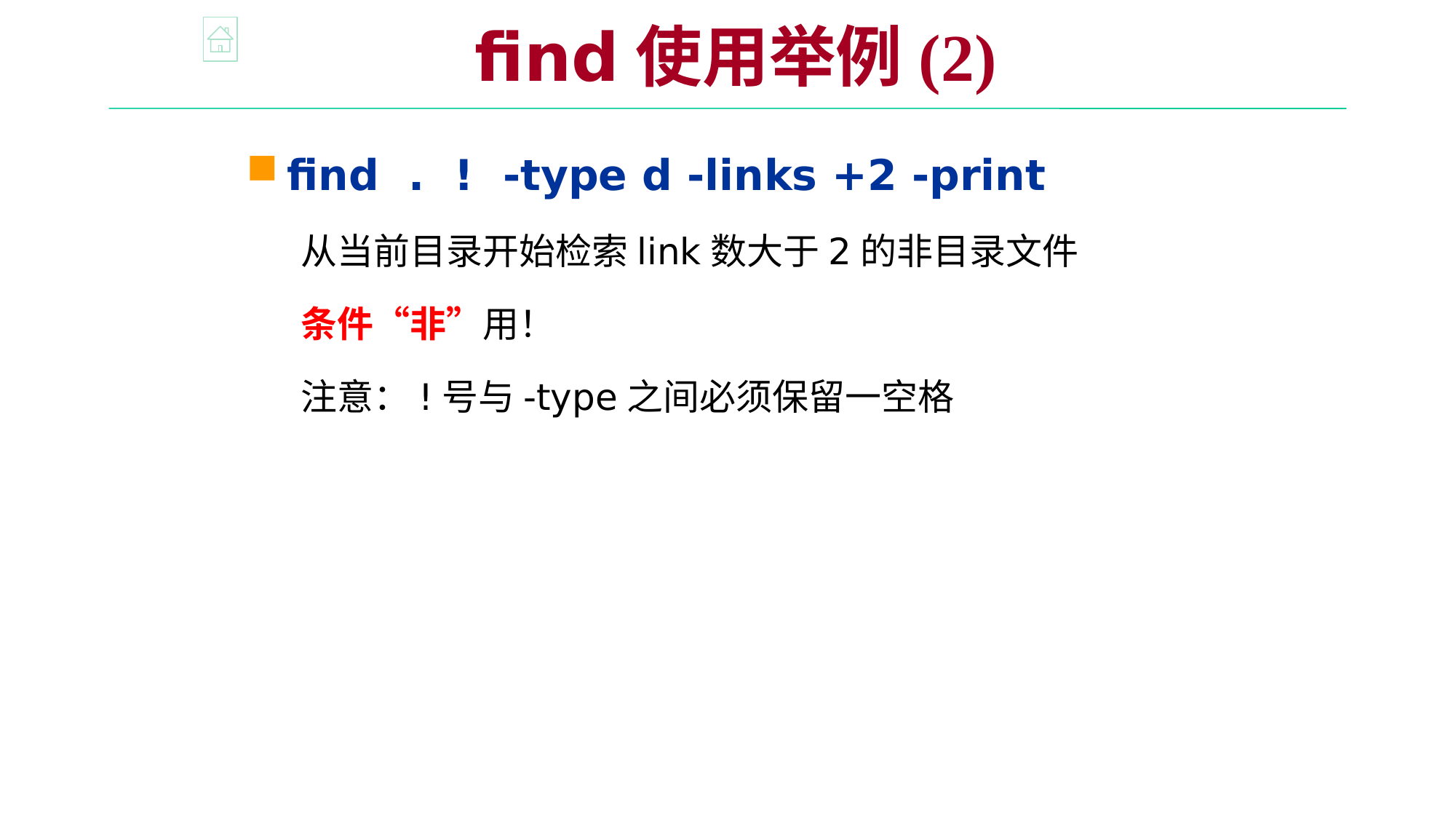

find使用举例(2)

find  .  !  -type d -links +2 -print
从当前目录开始检索link数大于2的非目录文件
条件“非”用！
注意：!号与-type之间必须保留一空格